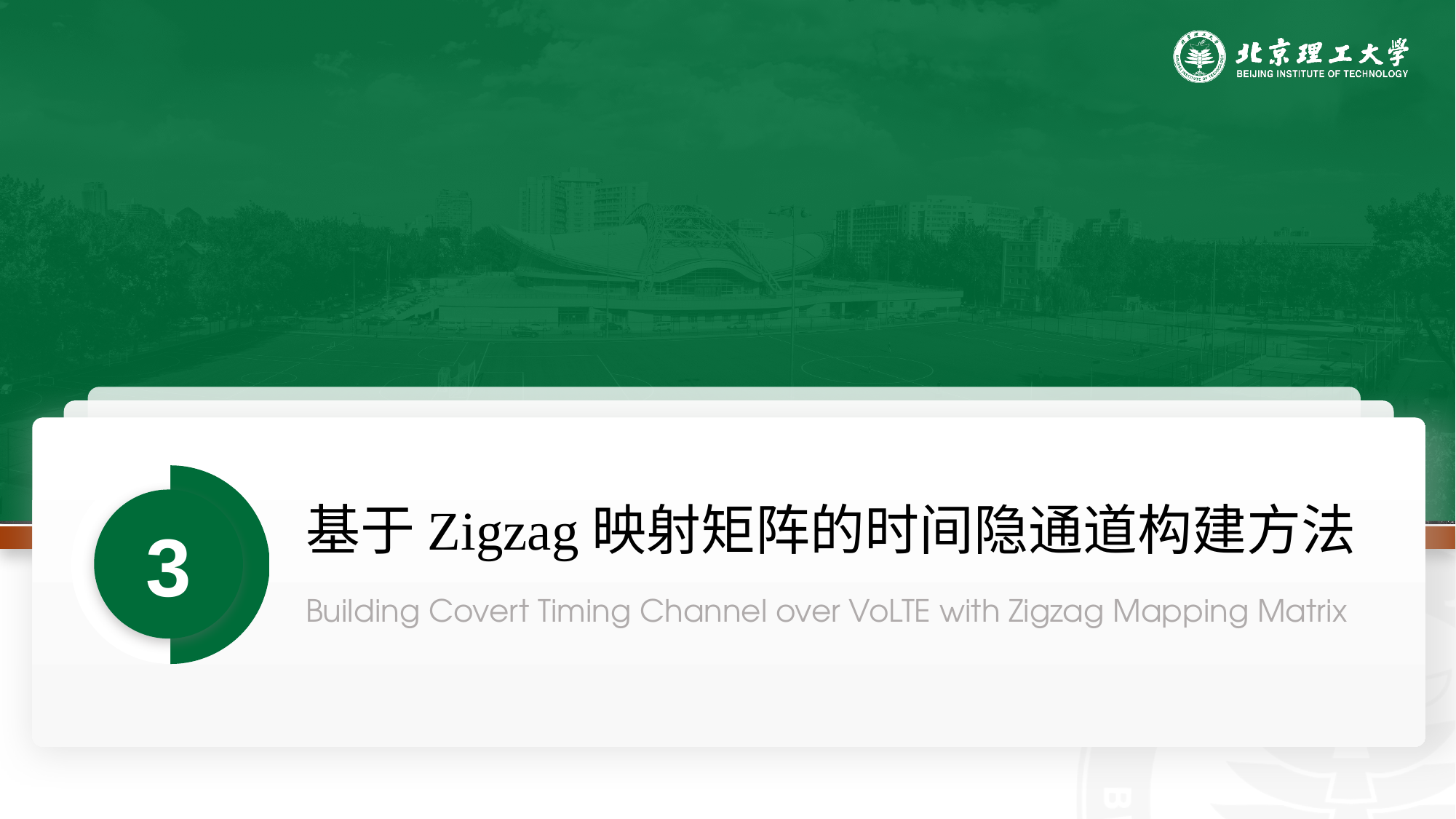

### Chart

| Category |  |
|---|---|
基于Zigzag映射矩阵的时间隐通道构建方法
3
Building Covert Timing Channel over VoLTE with Zigzag Mapping Matrix